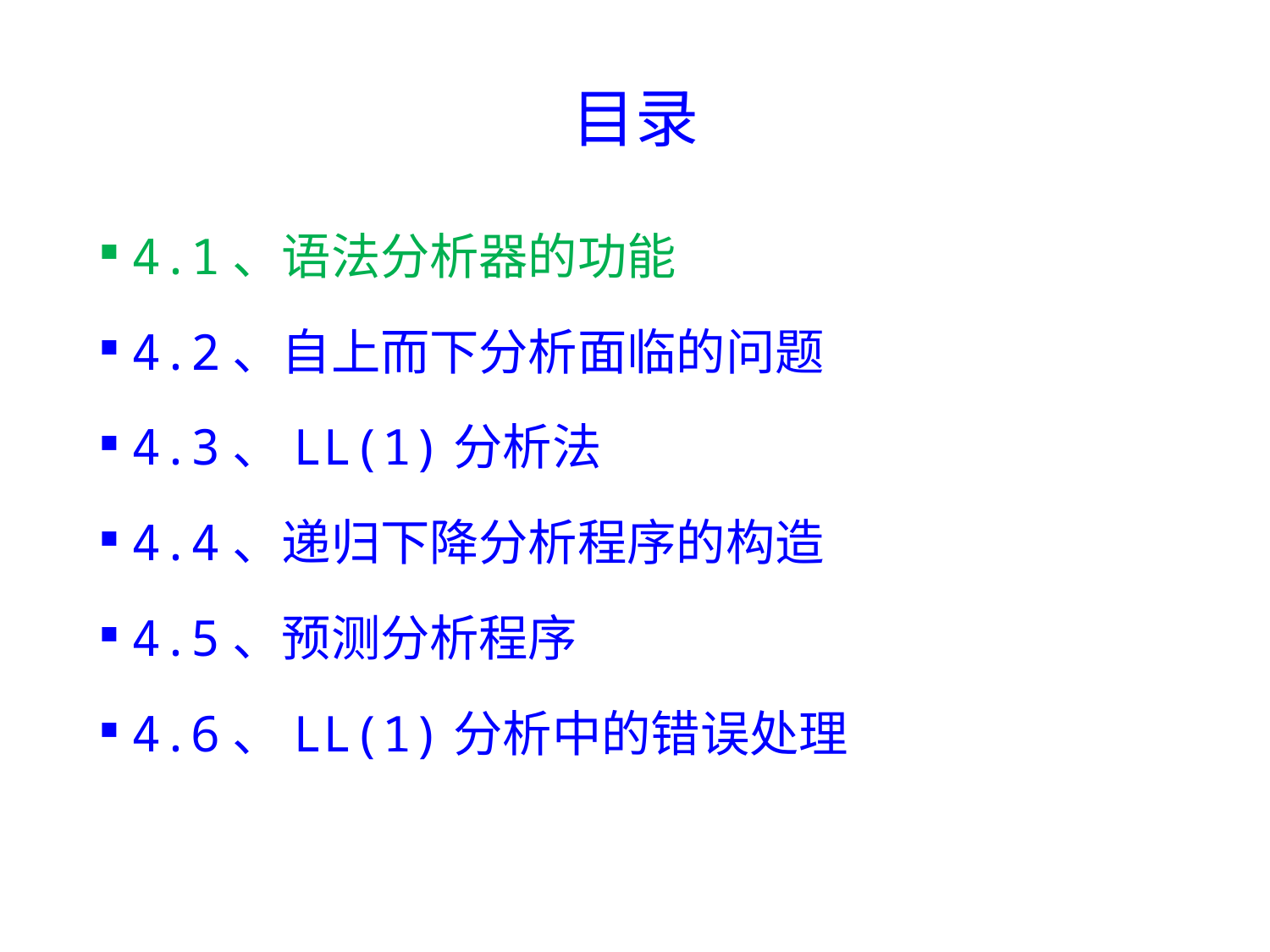

# 目录
4.1、语法分析器的功能
4.2、自上而下分析面临的问题
4.3、LL(1)分析法
4.4、递归下降分析程序的构造
4.5、预测分析程序
4.6、LL(1)分析中的错误处理